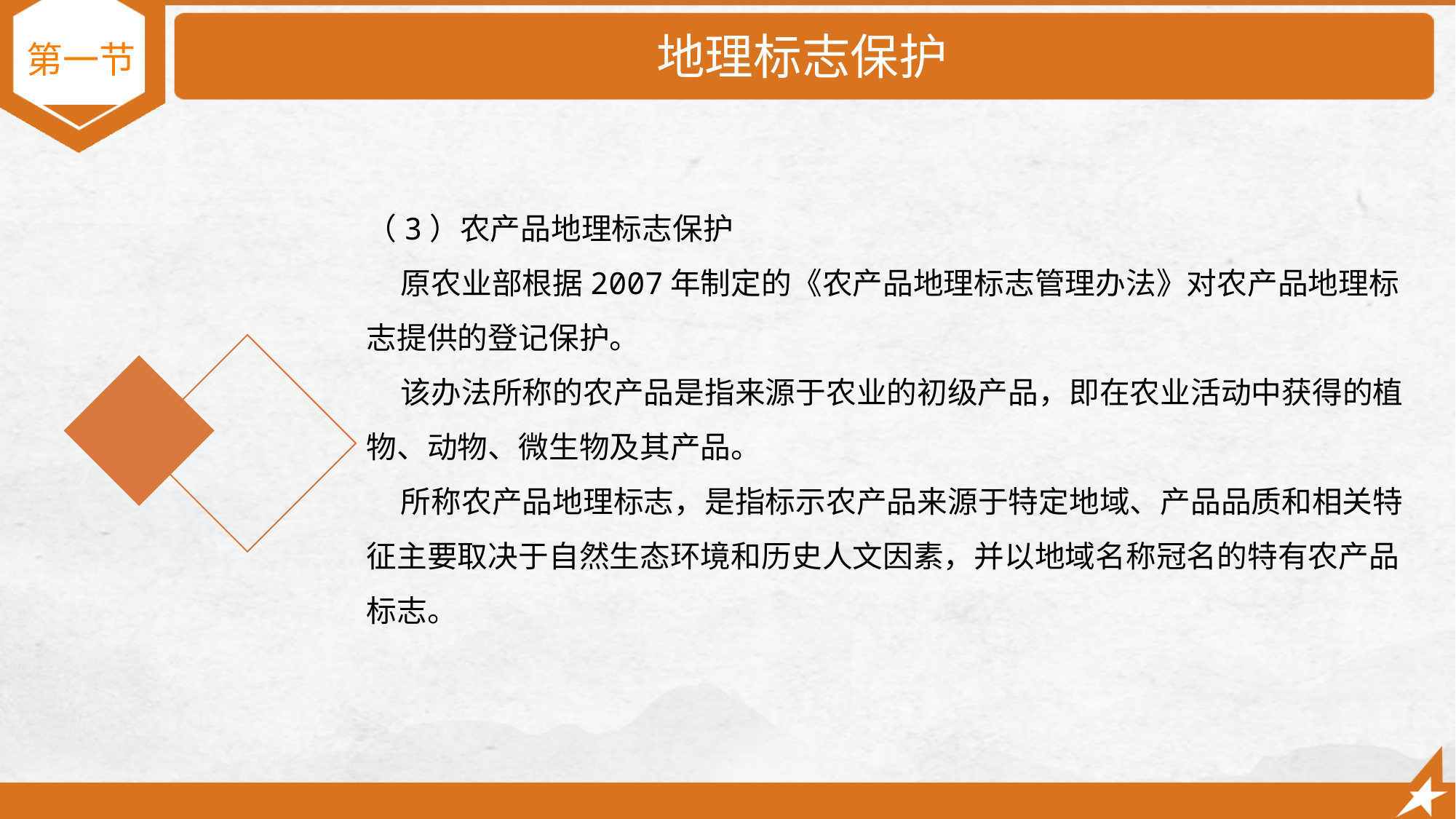

# 地理标志保护
第一节
（3）农产品地理标志保护
    原农业部根据2007年制定的《农产品地理标志管理办法》对农产品地理标志提供的登记保护。
    该办法所称的农产品是指来源于农业的初级产品，即在农业活动中获得的植物、动物、微生物及其产品。
    所称农产品地理标志，是指标示农产品来源于特定地域、产品品质和相关特征主要取决于自然生态环境和历史人文因素，并以地域名称冠名的特有农产品标志。